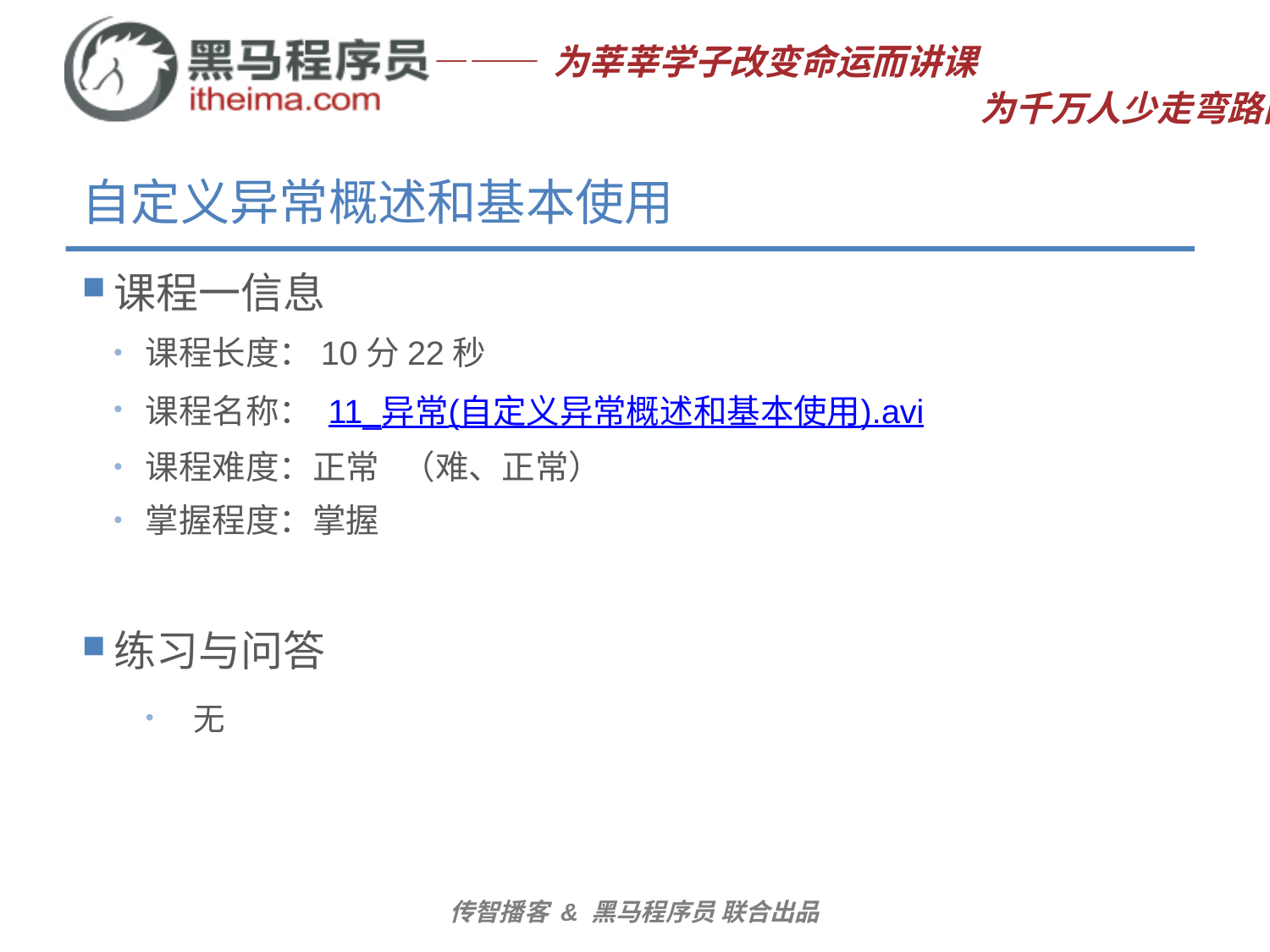

# 自定义异常概述和基本使用
课程一信息
课程长度：10分22秒
课程名称： 11_异常(自定义异常概述和基本使用).avi
课程难度：正常   （难、正常）
掌握程度：掌握

练习与问答
无